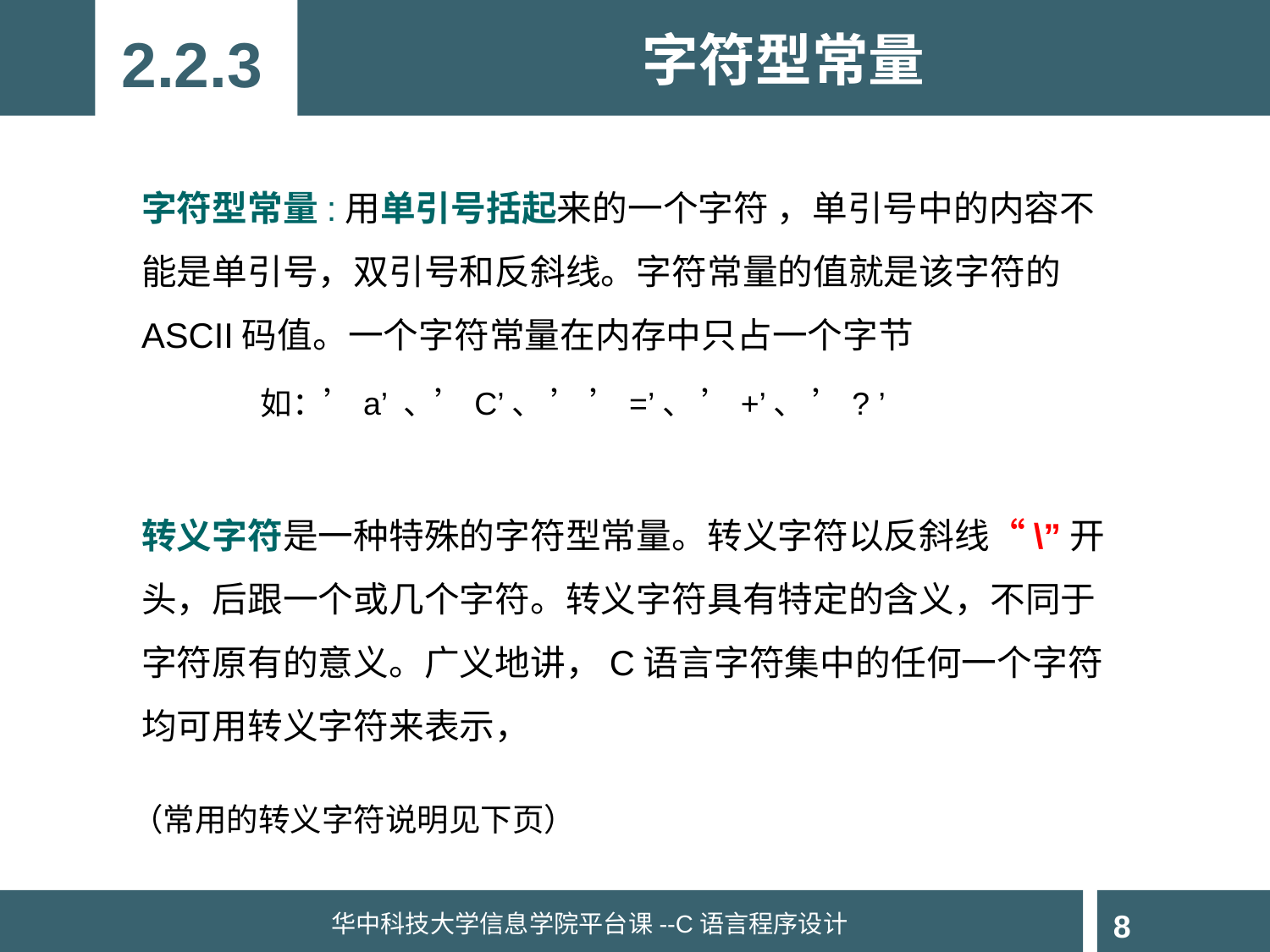

字符型常量
2.2.3
字符型常量:用单引号括起来的一个字符 ，单引号中的内容不能是单引号，双引号和反斜线。字符常量的值就是该字符的ASCII码值。一个字符常量在内存中只占一个字节

如：’a’ 、’C’、 ’ ’=’、 ’+’、 ’? ’
转义字符是一种特殊的字符型常量。转义字符以反斜线“\”开头，后跟一个或几个字符。转义字符具有特定的含义，不同于字符原有的意义。广义地讲，C语言字符集中的任何一个字符均可用转义字符来表示，

（常用的转义字符说明见下页）